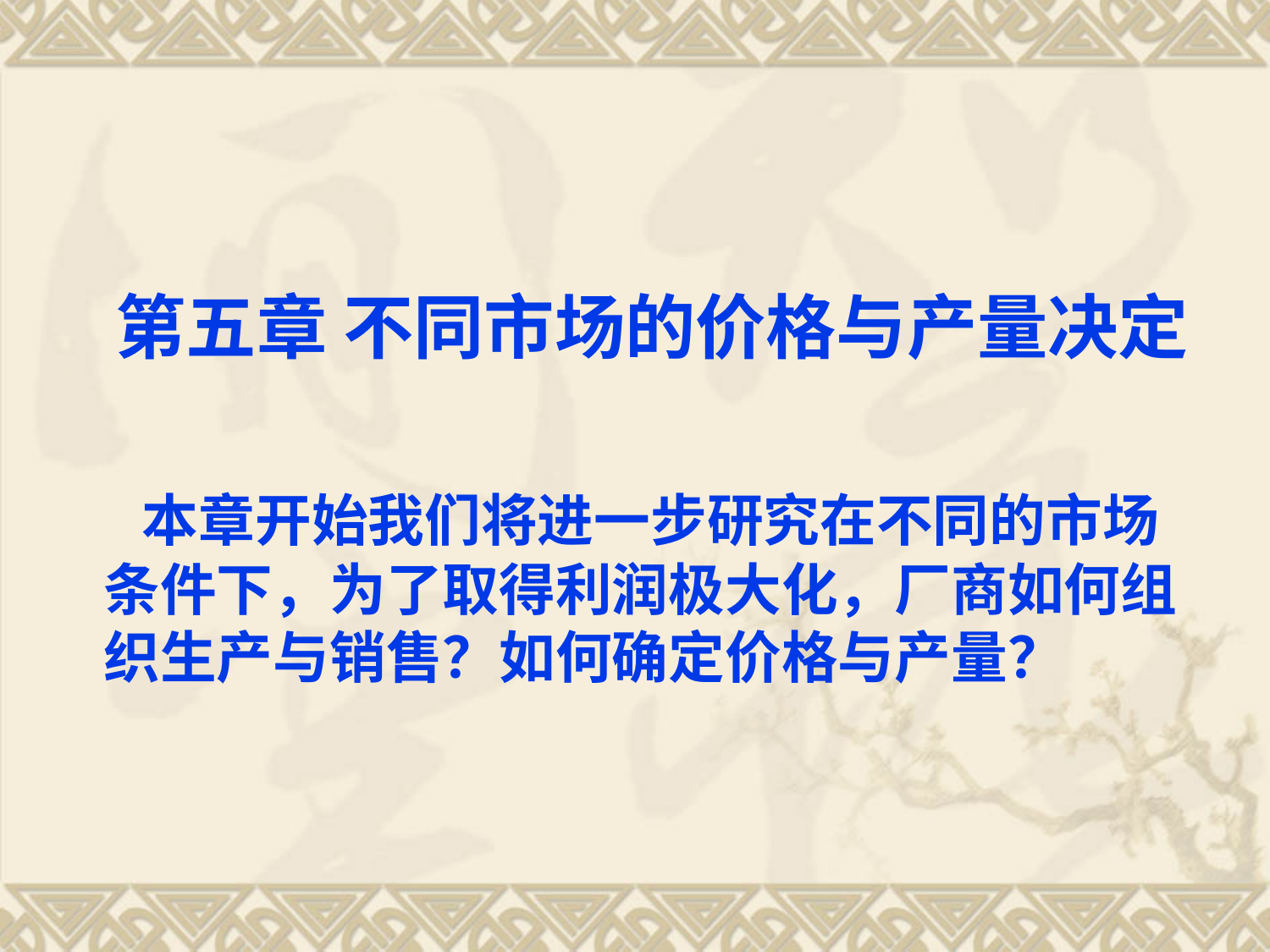

# 第五章 不同市场的价格与产量决定
     本章开始我们将进一步研究在不同的市场条件下，为了取得利润极大化，厂商如何组织生产与销售？如何确定价格与产量？